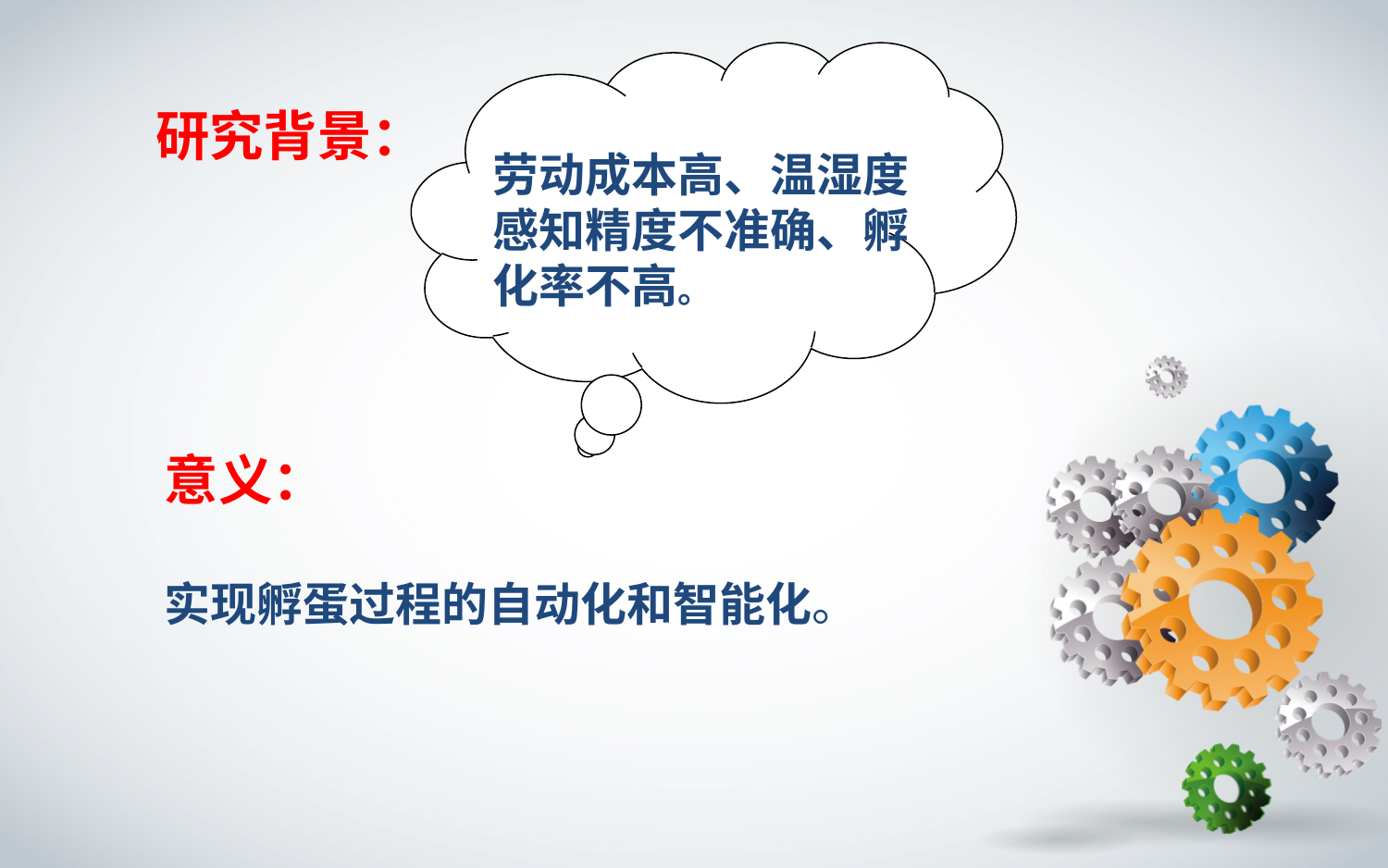

研究背景：

劳动成本高、温湿度感知精度不准确、孵化率不高。
意义：

实现孵蛋过程的自动化和智能化。